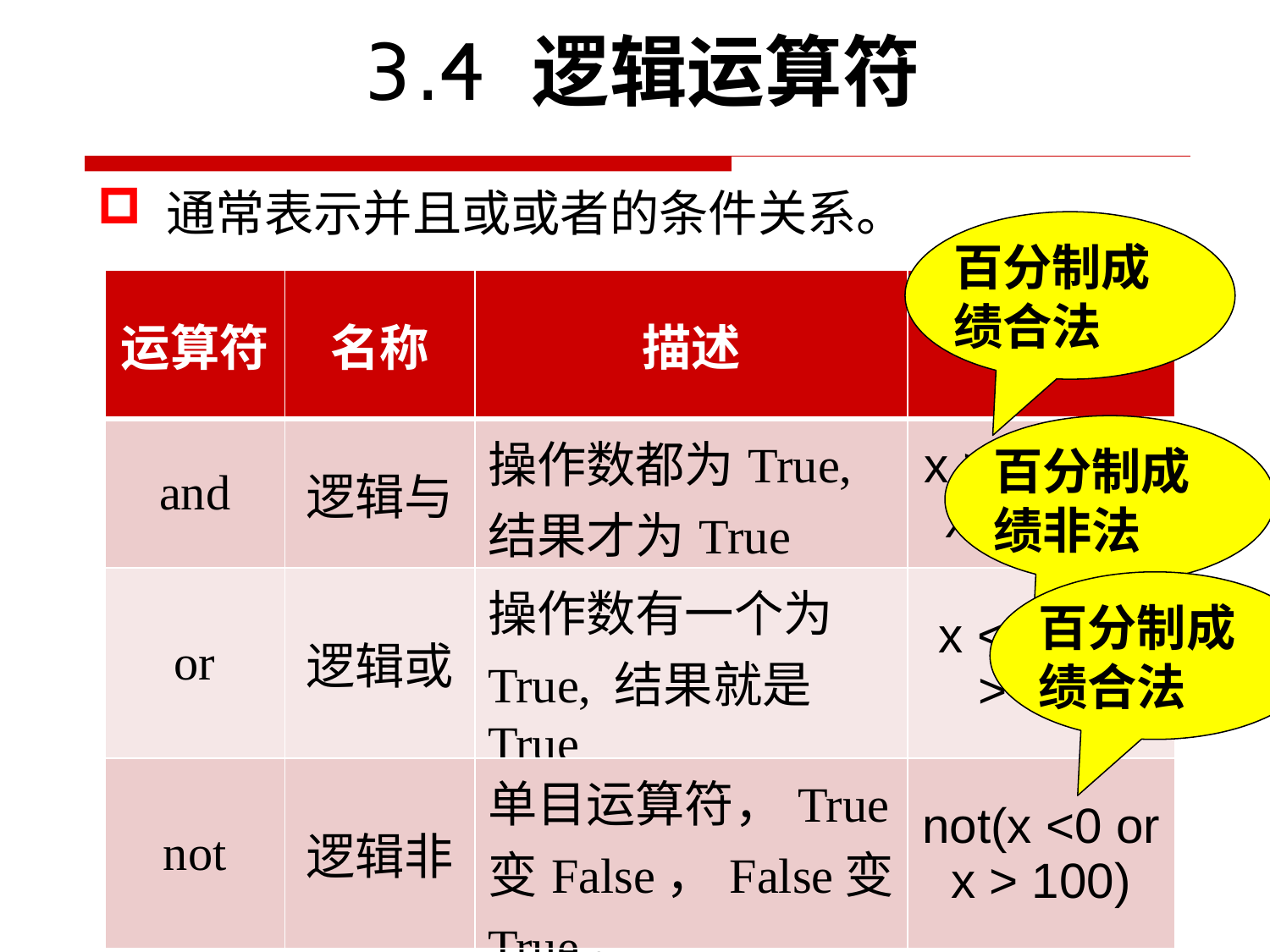

3.4 逻辑运算符
 通常表示并且或或者的条件关系。
百分制成绩合法
| 运算符 | 名称 | 描述 | 示例 |
| --- | --- | --- | --- |
| and | 逻辑与 | 操作数都为True, 结果才为True | x >=0 and x <= 100 |
| or | 逻辑或 | 操作数有一个为True, 结果就是True | x < 0 or x > 100 |
| not | 逻辑非 | 单目运算符，True变False，False变True。 | not(x <0 or x > 100) |
百分制成绩非法
百分制成绩合法